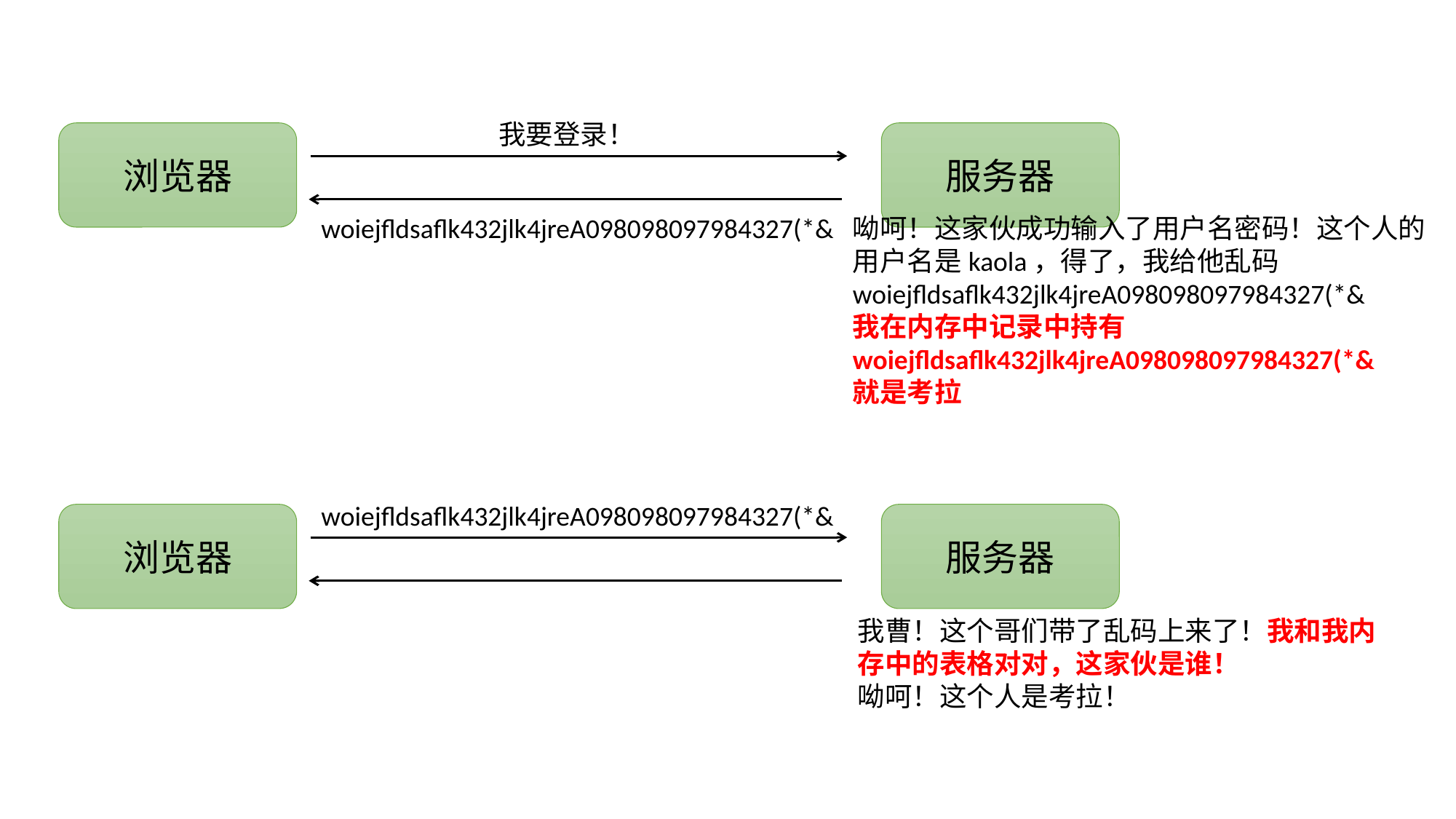

我要登录！
浏览器
服务器
woiejfldsaflk432jlk4jreA098098097984327(*&
呦呵！这家伙成功输入了用户名密码！这个人的用户名是kaola，得了，我给他乱码woiejfldsaflk432jlk4jreA098098097984327(*&
我在内存中记录中持有
woiejfldsaflk432jlk4jreA098098097984327(*&
就是考拉
woiejfldsaflk432jlk4jreA098098097984327(*&
浏览器
服务器
我曹！这个哥们带了乱码上来了！我和我内存中的表格对对，这家伙是谁！
呦呵！这个人是考拉！